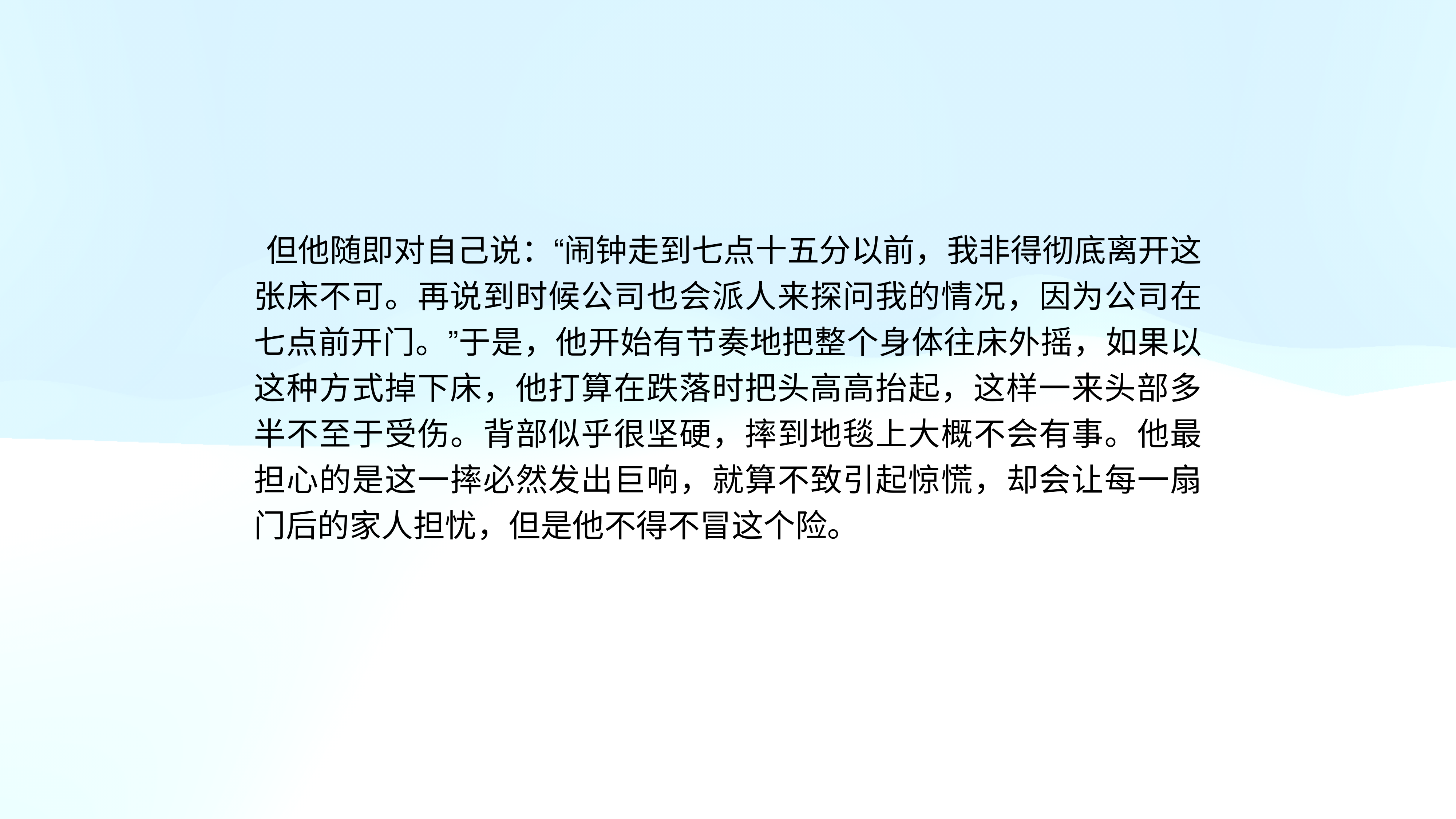

但他随即对自己说：“闹钟走到七点十五分以前，我非得彻底离开这张床不可。再说到时候公司也会派人来探问我的情况，因为公司在七点前开门。”于是，他开始有节奏地把整个身体往床外摇，如果以这种方式掉下床，他打算在跌落时把头高高抬起，这样一来头部多半不至于受伤。背部似乎很坚硬，摔到地毯上大概不会有事。他最担心的是这一摔必然发出巨响，就算不致引起惊慌，却会让每一扇门后的家人担忧，但是他不得不冒这个险。